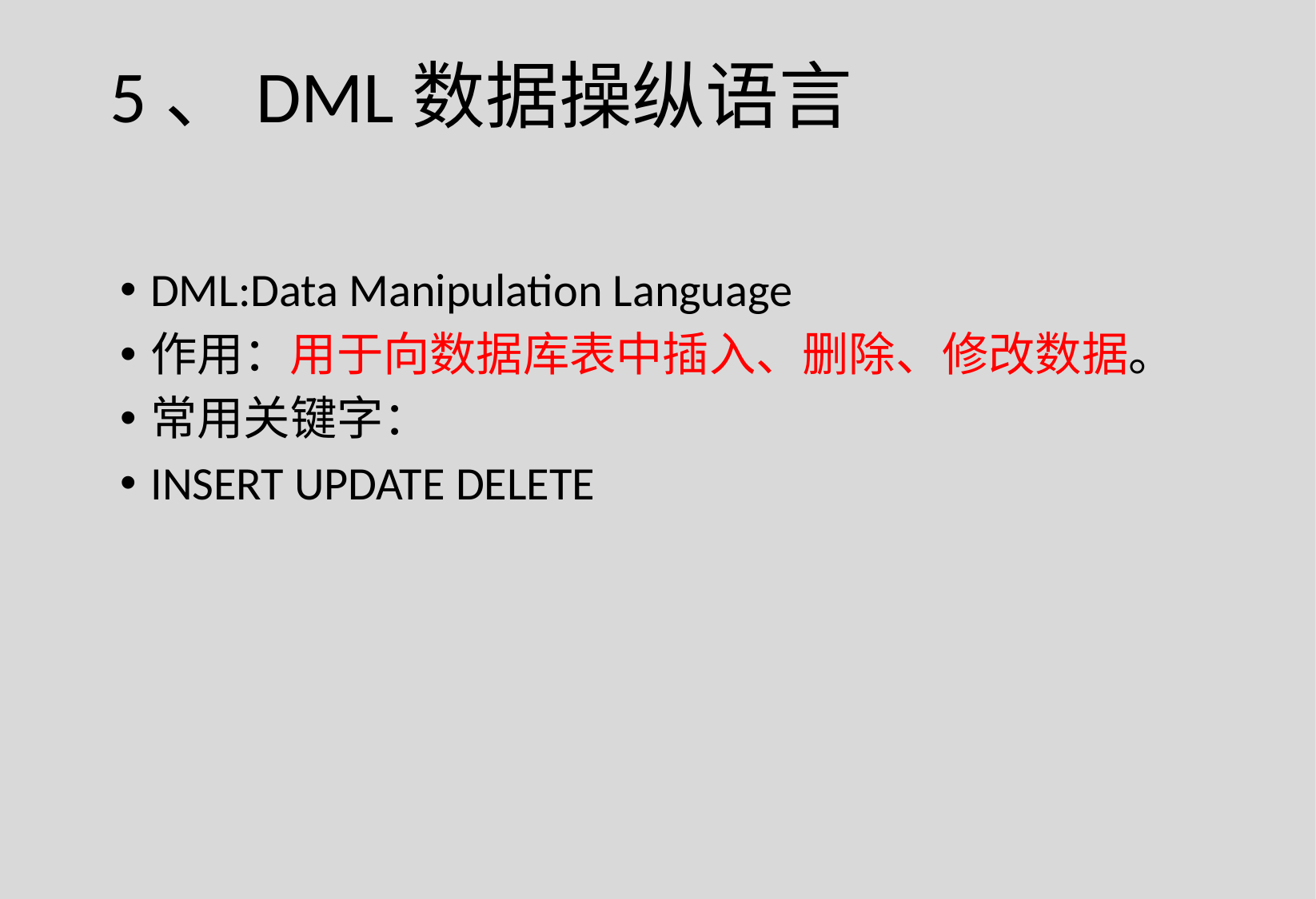

5、DML数据操纵语言
DML:Data Manipulation Language
作用：用于向数据库表中插入、删除、修改数据。
常用关键字：
INSERT UPDATE DELETE